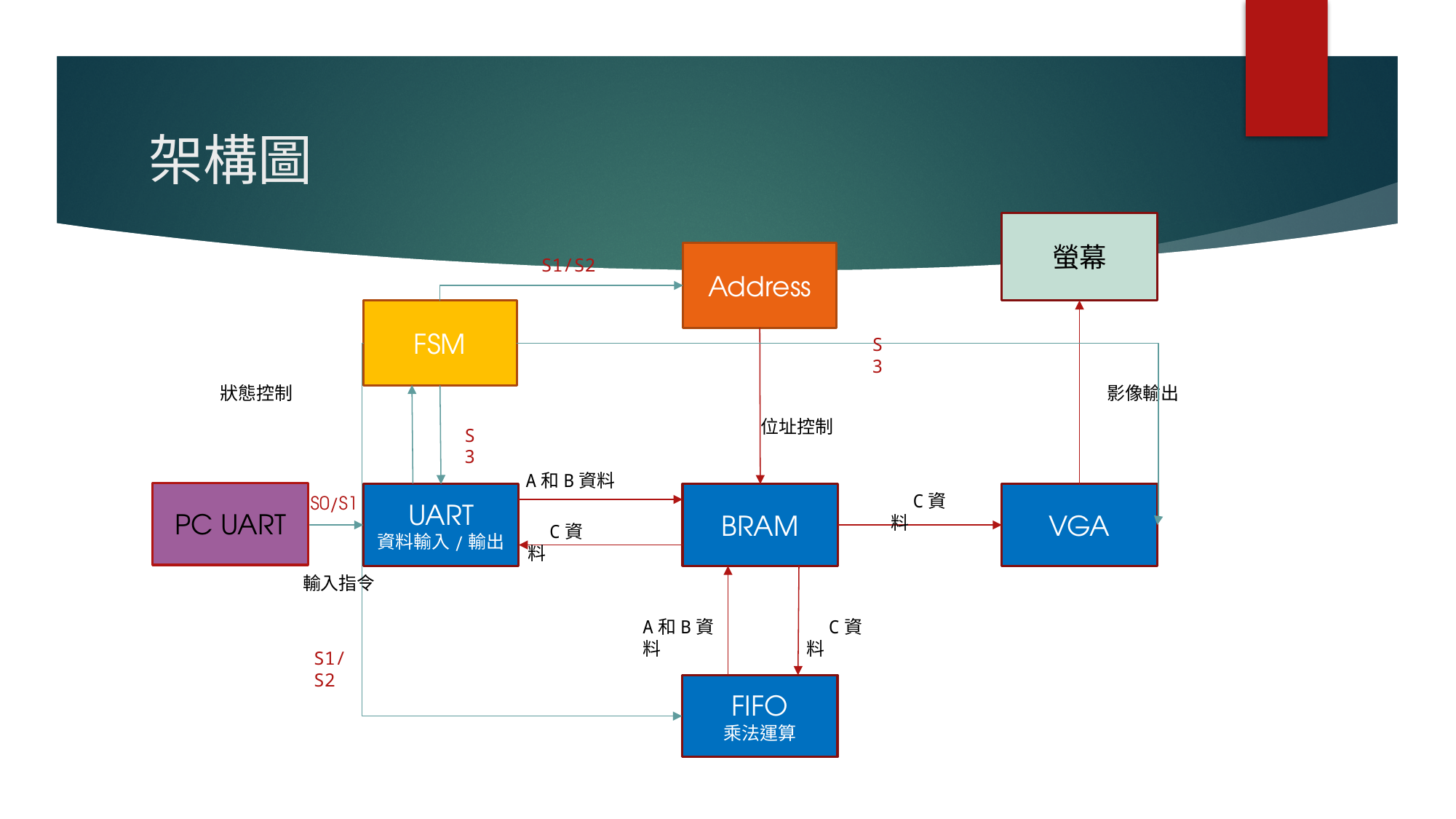

# 架構圖
螢幕
Address
S1/S2
FSM
S3
狀態控制
 影像輸出
位址控制
S3
A和B資料
S0/S1
PC UART
UART
資料輸入/輸出
BRAM
  C資料
VGA
  C資料
輸入指令
A和B資料
  C資料
S1/S2
FIFO
乘法運算